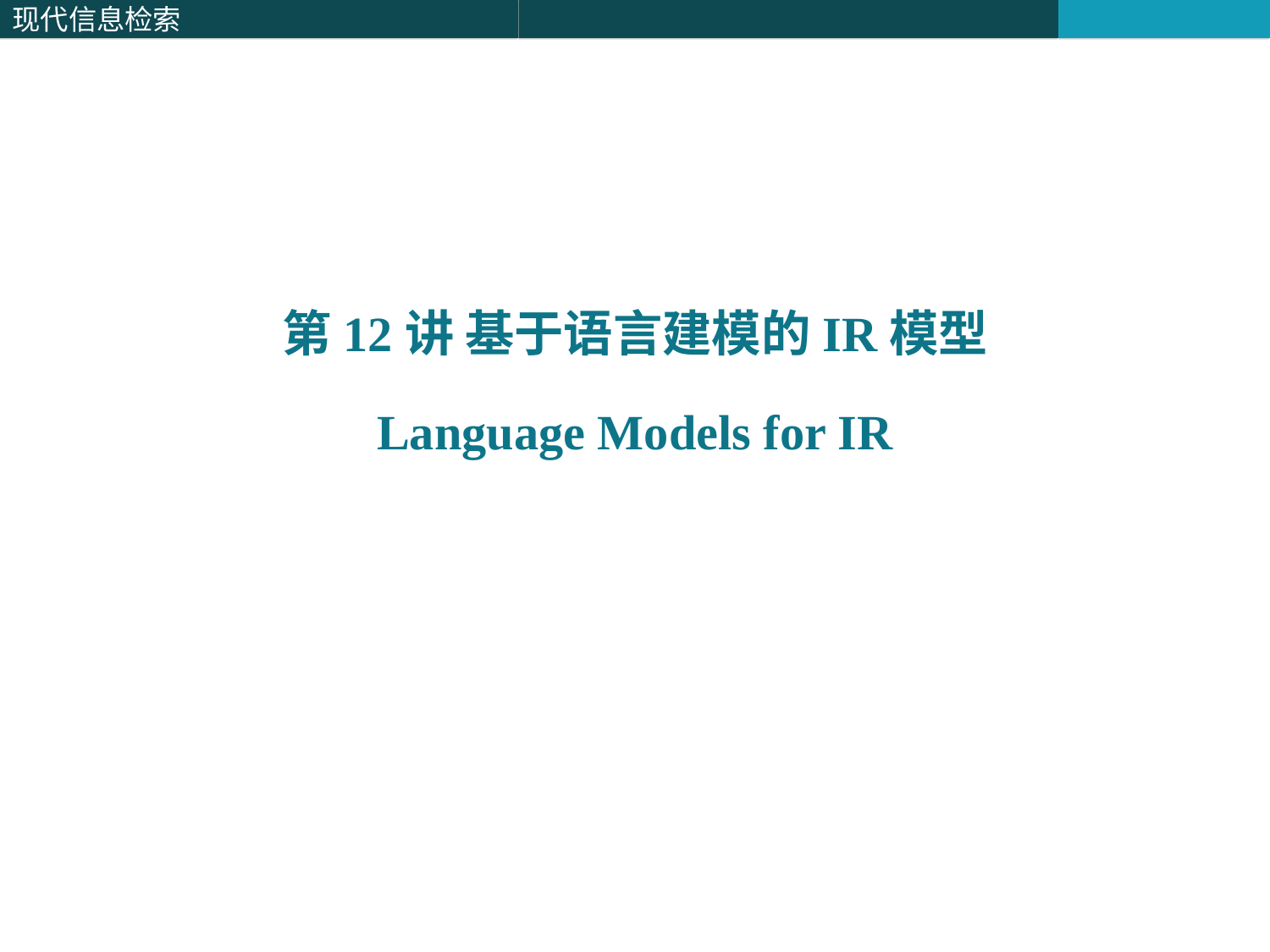

#
第12讲 基于语言建模的IR模型
Language Models for IR